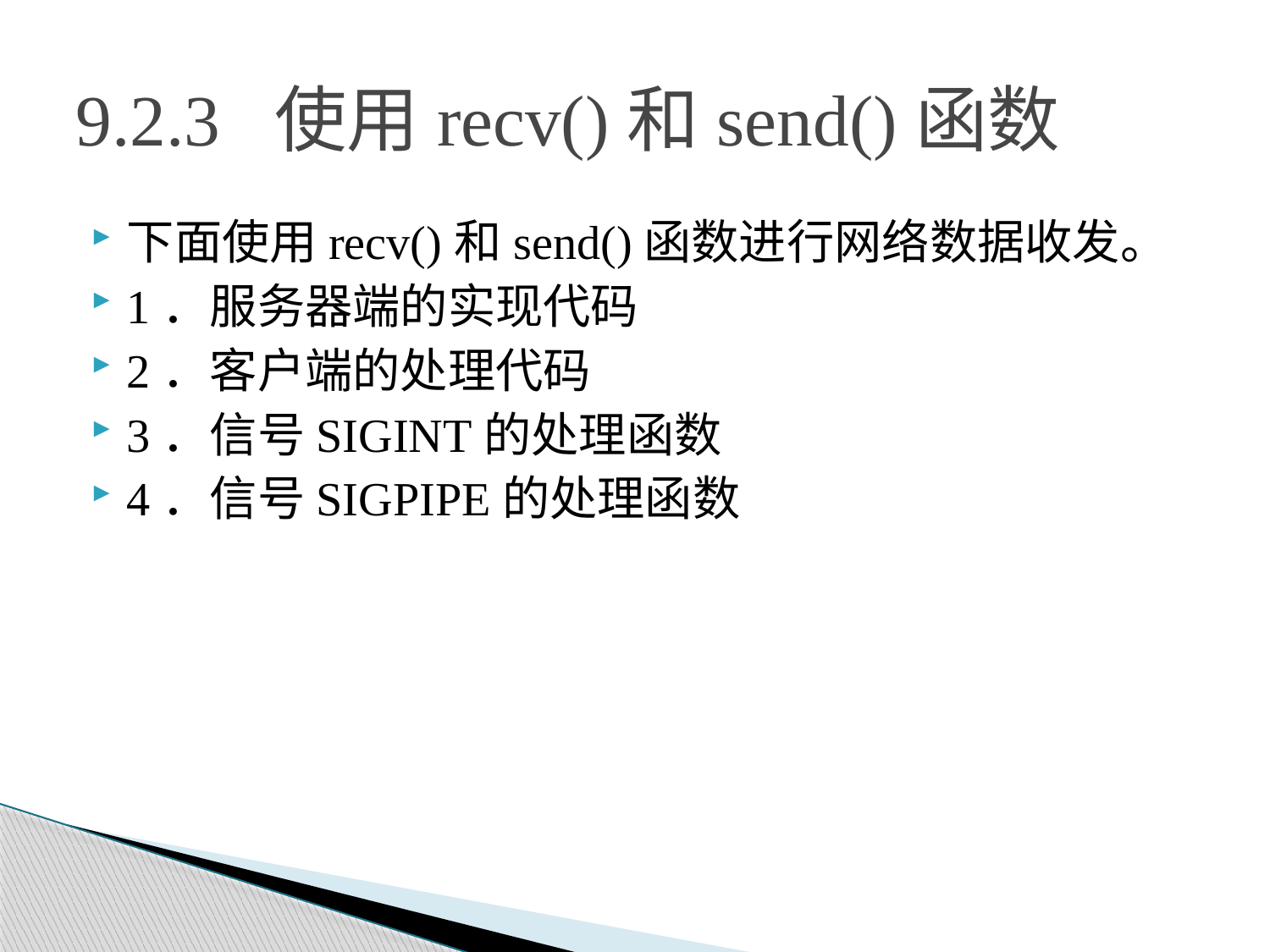

# 9.2.3  使用recv()和send()函数
下面使用recv()和send()函数进行网络数据收发。
1．服务器端的实现代码
2．客户端的处理代码
3．信号SIGINT的处理函数
4．信号SIGPIPE的处理函数